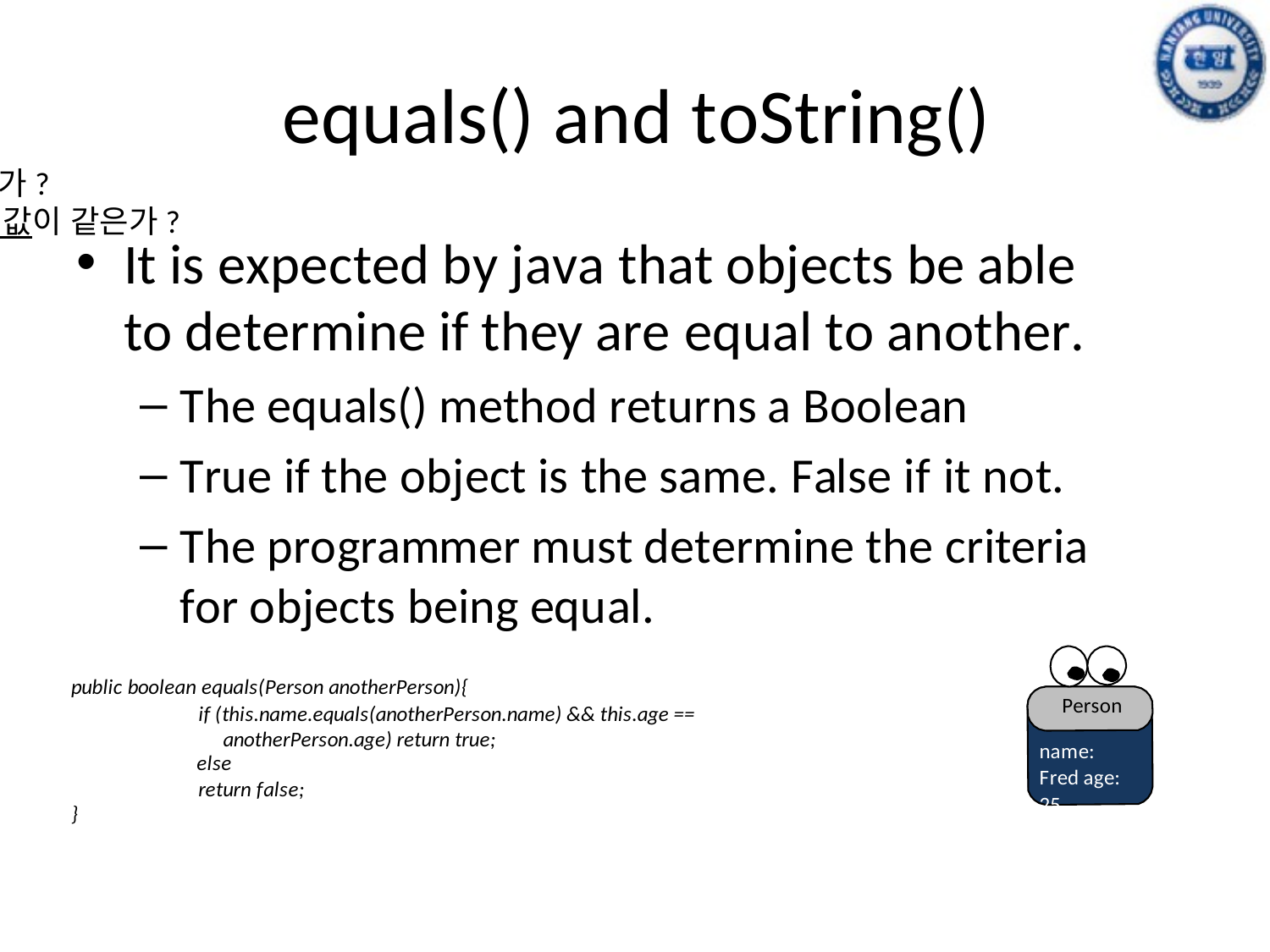

# equals() and toString()
== : 참조하는 것이 같은가?
Equals(): 각각 참조하는 값이 같은가?

It is expected by java that objects be able to determine if they are equal to another.

The equals() method returns a Boolean

True if the object is the same. False if it not.

The programmer must determine the criteria for objects being equal.

public boolean equals(Person anotherPerson){

Person
if (this.name.equals(anotherPerson.name) && this.age == anotherPerson.age) return true;
else
return false;
name: Fred age: 25
}